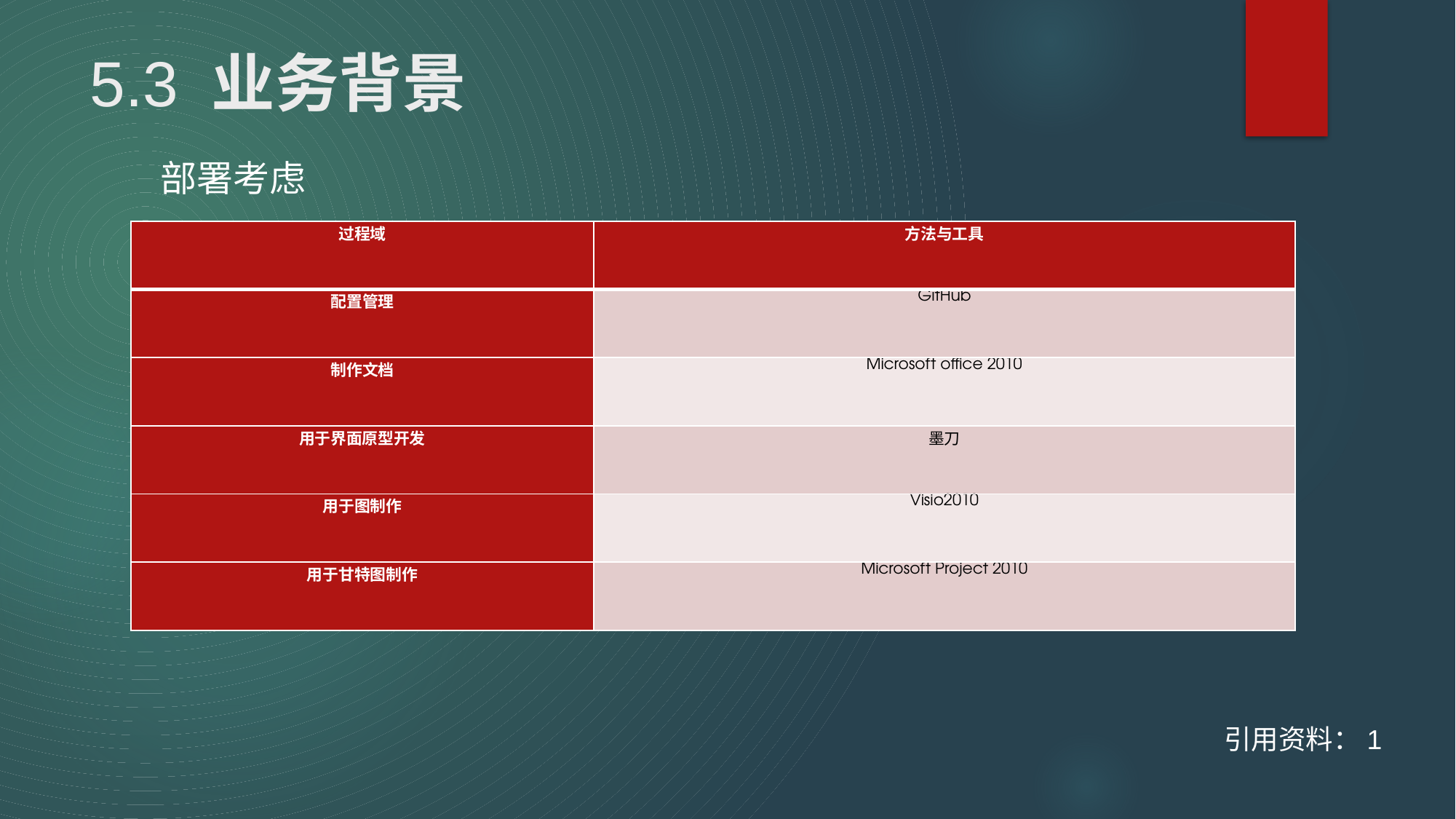

# 5.3 业务背景
部署考虑
| 过程域 | 方法与工具 |
| --- | --- |
| 配置管理 | GitHub |
| 制作文档 | Microsoft office 2010 |
| 用于界面原型开发 | 墨刀 |
| 用于图制作 | Visio2010 |
| 用于甘特图制作 | Microsoft Project 2010 |
引用资料：1